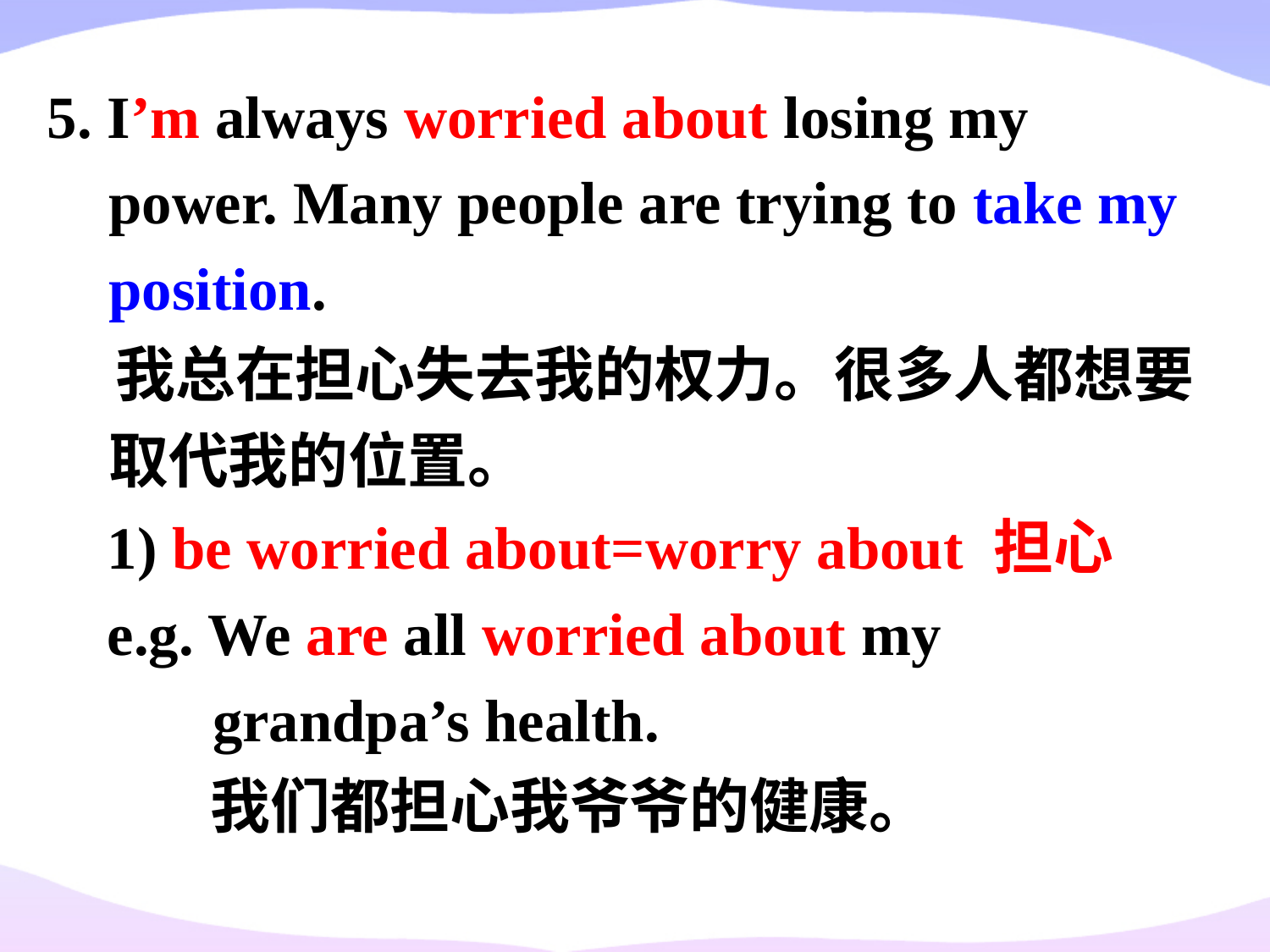

5. I’m always worried about losing my power. Many people are trying to take my position.
    我总在担心失去我的权力。很多人都想要取代我的位置。
    1) be worried about=worry about 担心
    e.g. We are all worried about my
           grandpa’s health.
           我们都担心我爷爷的健康。